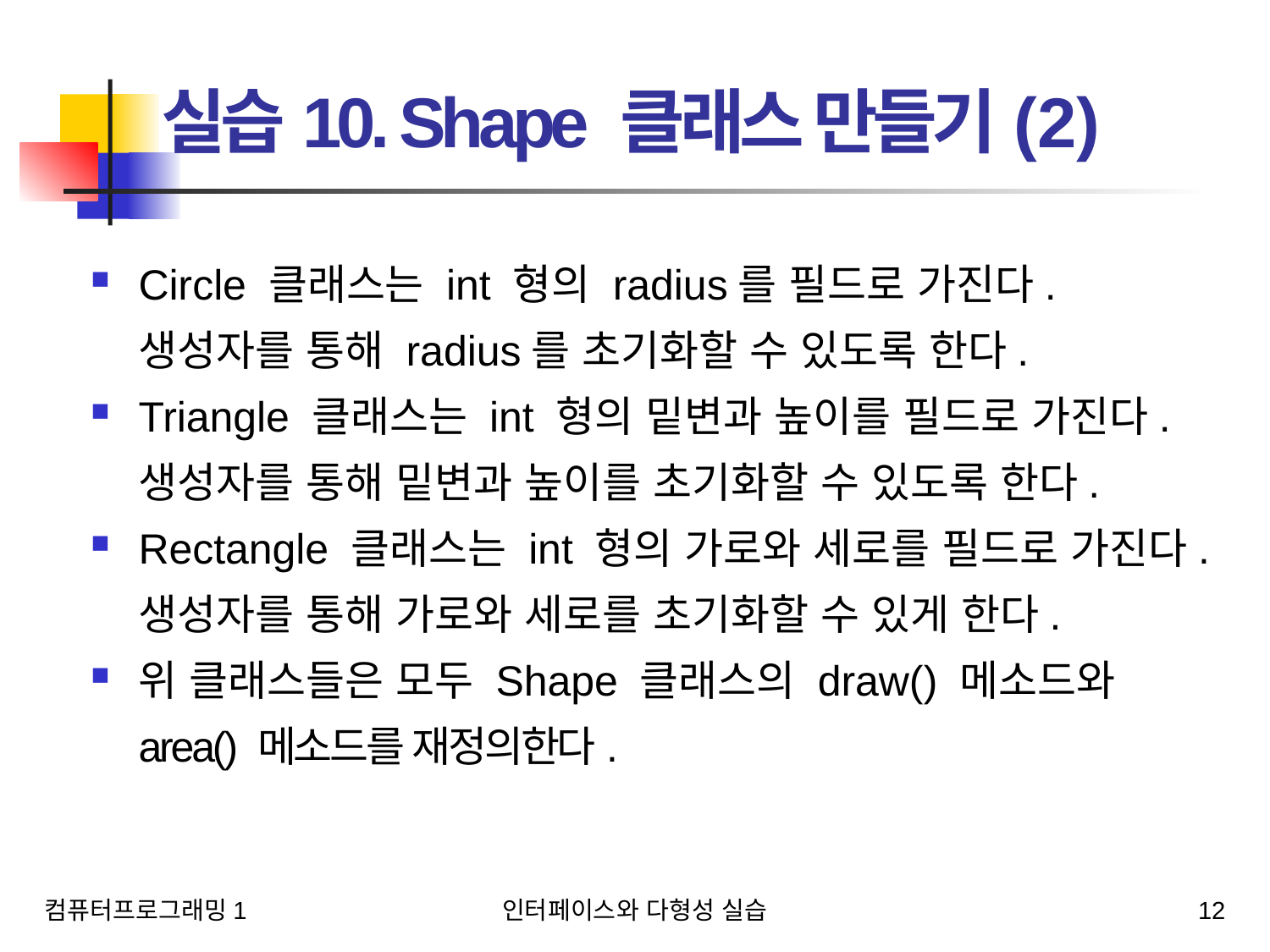

# 실습10. Shape 클래스 만들기(2)
Circle 클래스는 int 형의 radius를 필드로 가진다. 생성자를 통해 radius를 초기화할 수 있도록 한다.
Triangle 클래스는 int 형의 밑변과 높이를 필드로 가진다. 생성자를 통해 밑변과 높이를 초기화할 수 있도록 한다.
Rectangle 클래스는 int 형의 가로와 세로를 필드로 가진다. 생성자를 통해 가로와 세로를 초기화할 수 있게 한다.
위 클래스들은 모두 Shape 클래스의 draw() 메소드와 area() 메소드를 재정의한다.
컴퓨터프로그래밍1
인터페이스와 다형성 실습
12